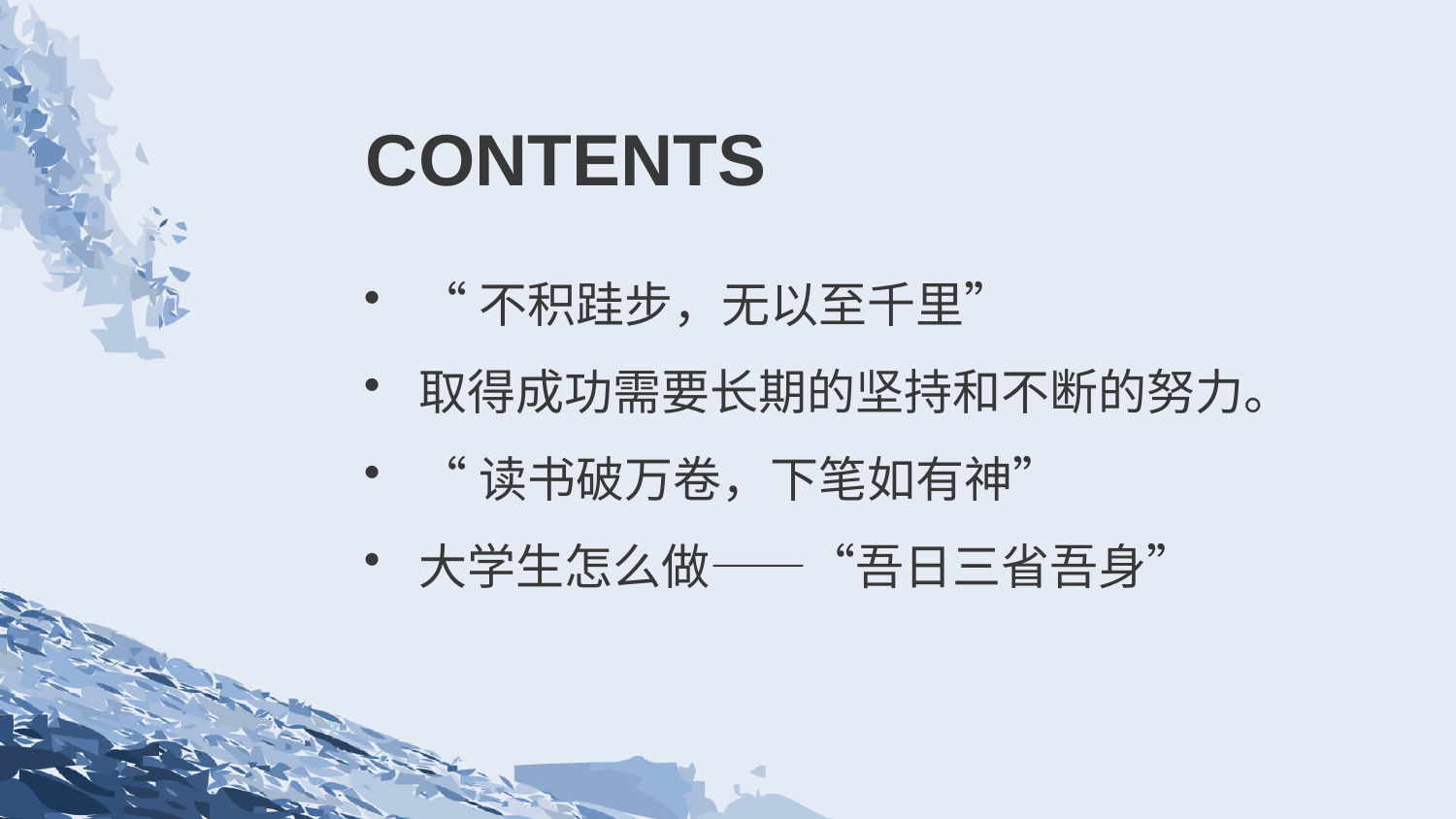

CONTENTS
“不积跬步，无以至千里”
取得成功需要长期的坚持和不断的努力。
“读书破万卷，下笔如有神”
大学生怎么做——“吾日三省吾身”